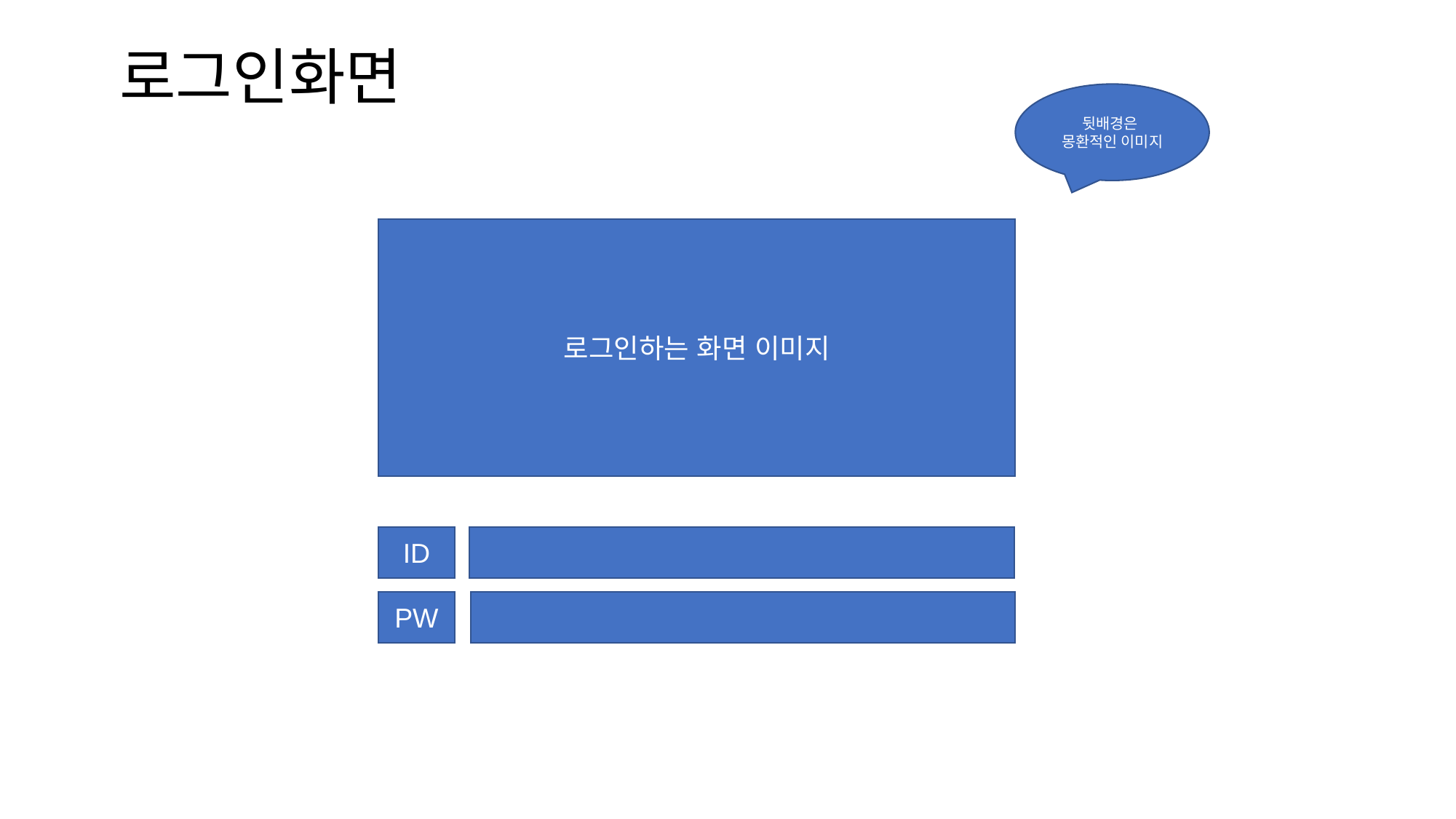

# 로그인화면
뒷배경은
몽환적인 이미지
로그인하는 화면 이미지
ID

PW